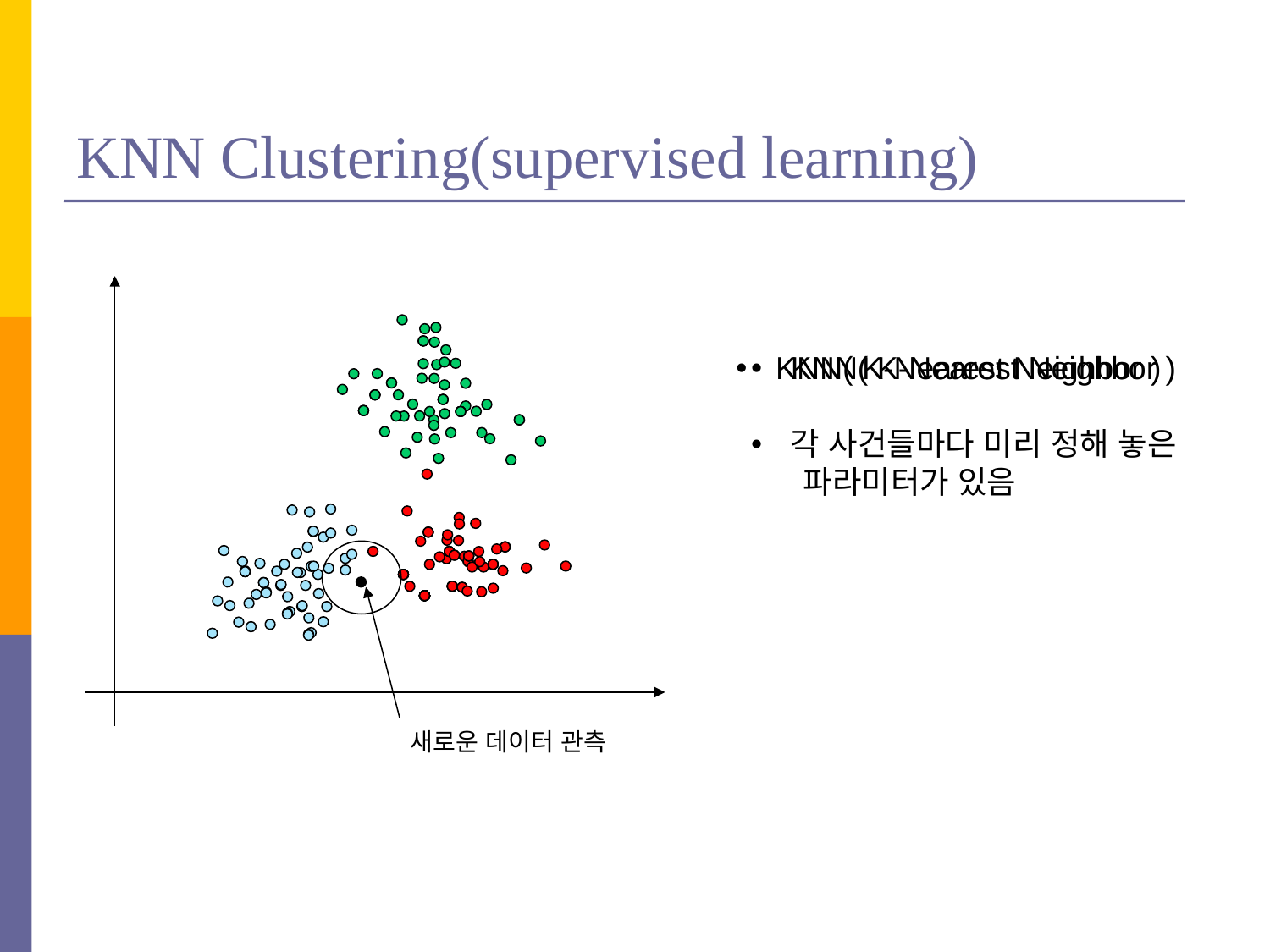

# KNN Clustering(supervised learning)

KNN( K-Nearest Neighbor )

KNN( K-Nearest Neighbor )

각 사건들마다 미리 정해 놓은
     파라미터가 있음

새로운 데이터 관측